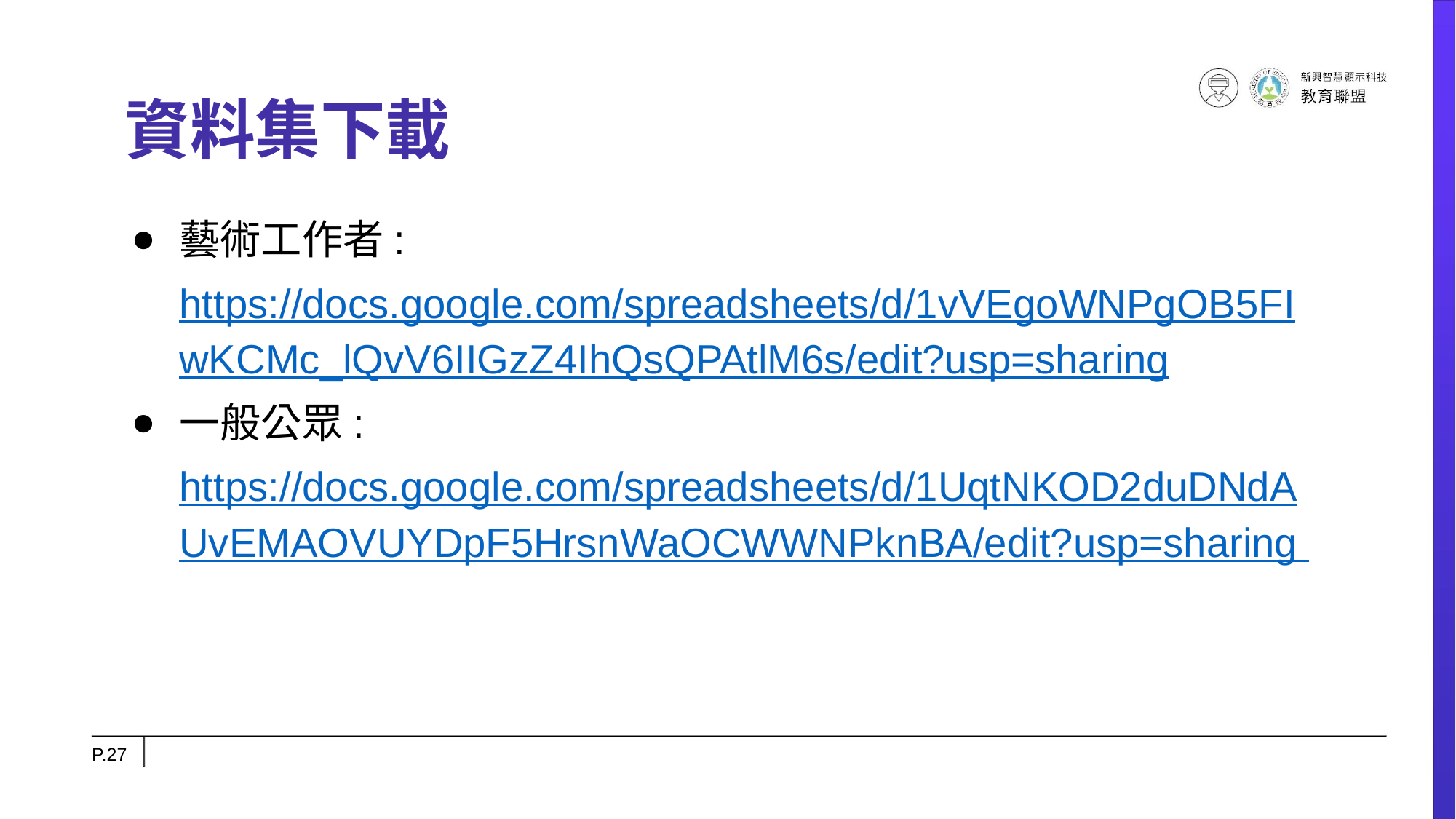

# 資料集下載
藝術工作者: https://docs.google.com/spreadsheets/d/1vVEgoWNPgOB5FIwKCMc_lQvV6IIGzZ4IhQsQPAtlM6s/edit?usp=sharing
一般公眾: https://docs.google.com/spreadsheets/d/1UqtNKOD2duDNdAUvEMAOVUYDpF5HrsnWaOCWWNPknBA/edit?usp=sharing
P.27